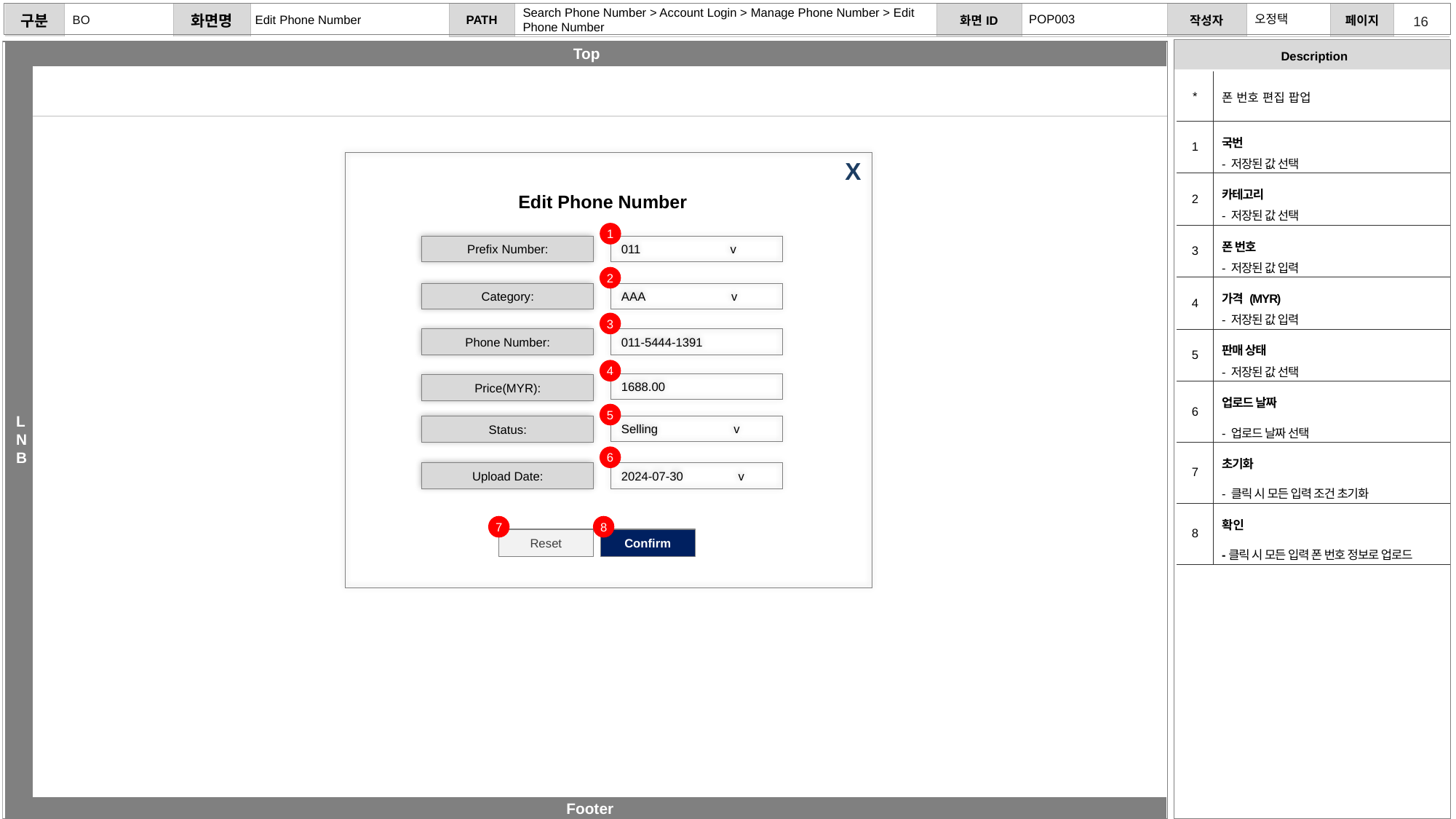

Search Phone Number > Account Login > Manage Phone Number > Edit Phone Number
POP003
오정택
BO
Edit Phone Number
| \* | 폰 번호 편집 팝업 |
| --- | --- |
| 1 | 국번 - 저장된 값 선택 |
| 2 | 카테고리 - 저장된 값 선택 |
| 3 | 폰 번호 - 저장된 값 입력 |
| 4 | 가격 (MYR) - 저장된 값 입력 |
| 5 | 판매 상태 - 저장된 값 선택 |
| 6 | 업로드 날짜 - 업로드 날짜 선택 |
| 7 | 초기화 - 클릭 시 모든 입력 조건 초기화 |
| 8 | 확인 -클릭 시 모든 입력 폰 번호 정보로 업로드 |
X

Edit Phone Number
1
Prefix Number:
011                          v
2
Category:
AAA                         v
3
Phone Number:
011-5444-1391
4
1688.00
Price(MYR):
5
Selling                      v
Status:
6
Upload Date:
2024-07-30                v
7
8
Reset
Confirm